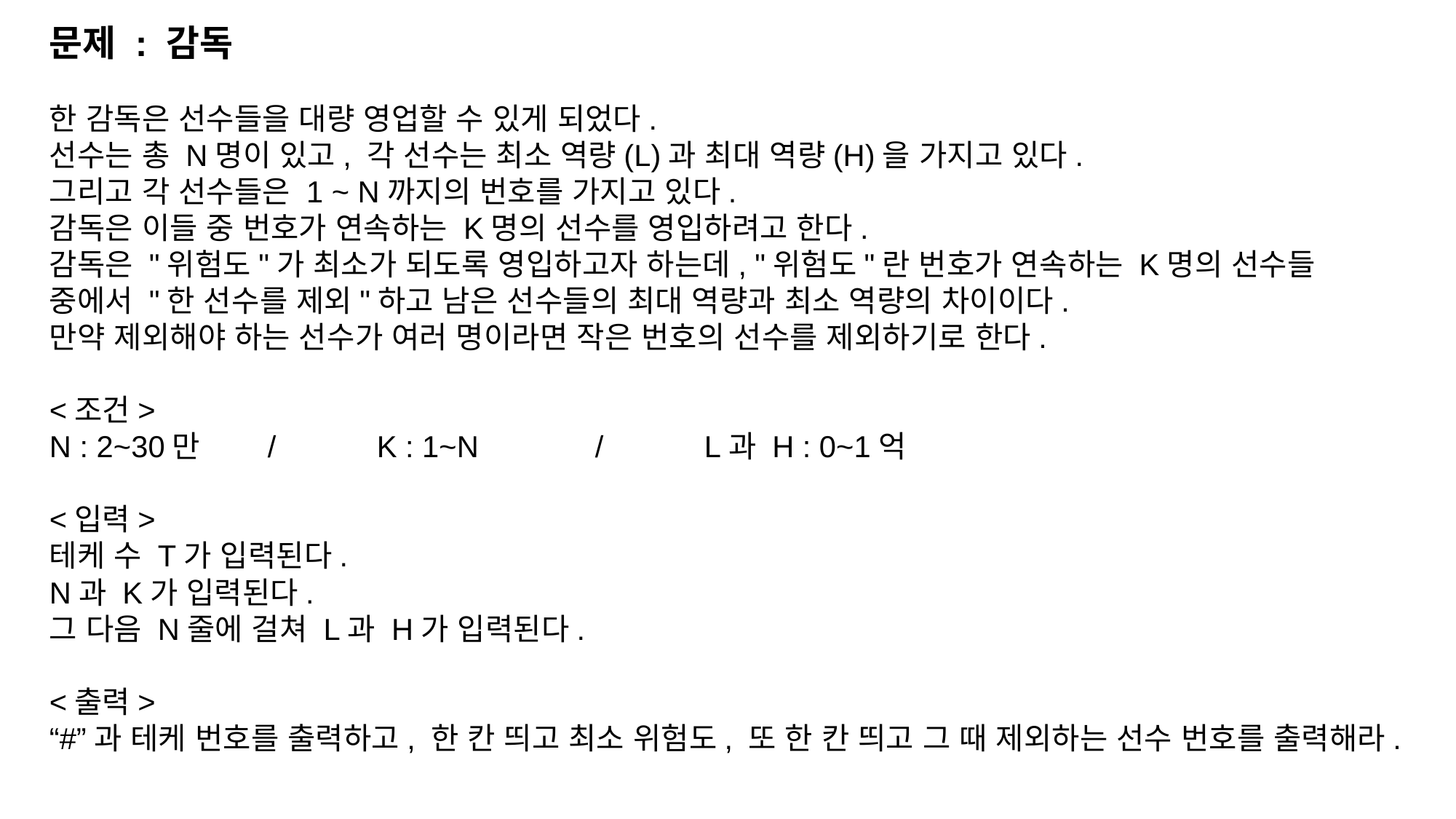

문제 : 감독

한 감독은 선수들을 대량 영업할 수 있게 되었다.
선수는 총 N명이 있고, 각 선수는 최소 역량(L)과 최대 역량(H)을 가지고 있다.
그리고 각 선수들은 1 ~ N까지의 번호를 가지고 있다.
감독은 이들 중 번호가 연속하는 K명의 선수를 영입하려고 한다.
감독은 "위험도"가 최소가 되도록 영입하고자 하는데, "위험도"란 번호가 연속하는 K명의 선수들 중에서 "한 선수를 제외"하고 남은 선수들의 최대 역량과 최소 역량의 차이이다.
만약 제외해야 하는 선수가 여러 명이라면 작은 번호의 선수를 제외하기로 한다.

<조건>
N : 2~30만	/	K : 1~N		/	L과 H : 0~1억

<입력>
테케 수 T가 입력된다.
N과 K가 입력된다.
그 다음 N줄에 걸쳐 L과 H가 입력된다.

<출력>
“#”과 테케 번호를 출력하고, 한 칸 띄고 최소 위험도, 또 한 칸 띄고 그 때 제외하는 선수 번호를 출력해라.